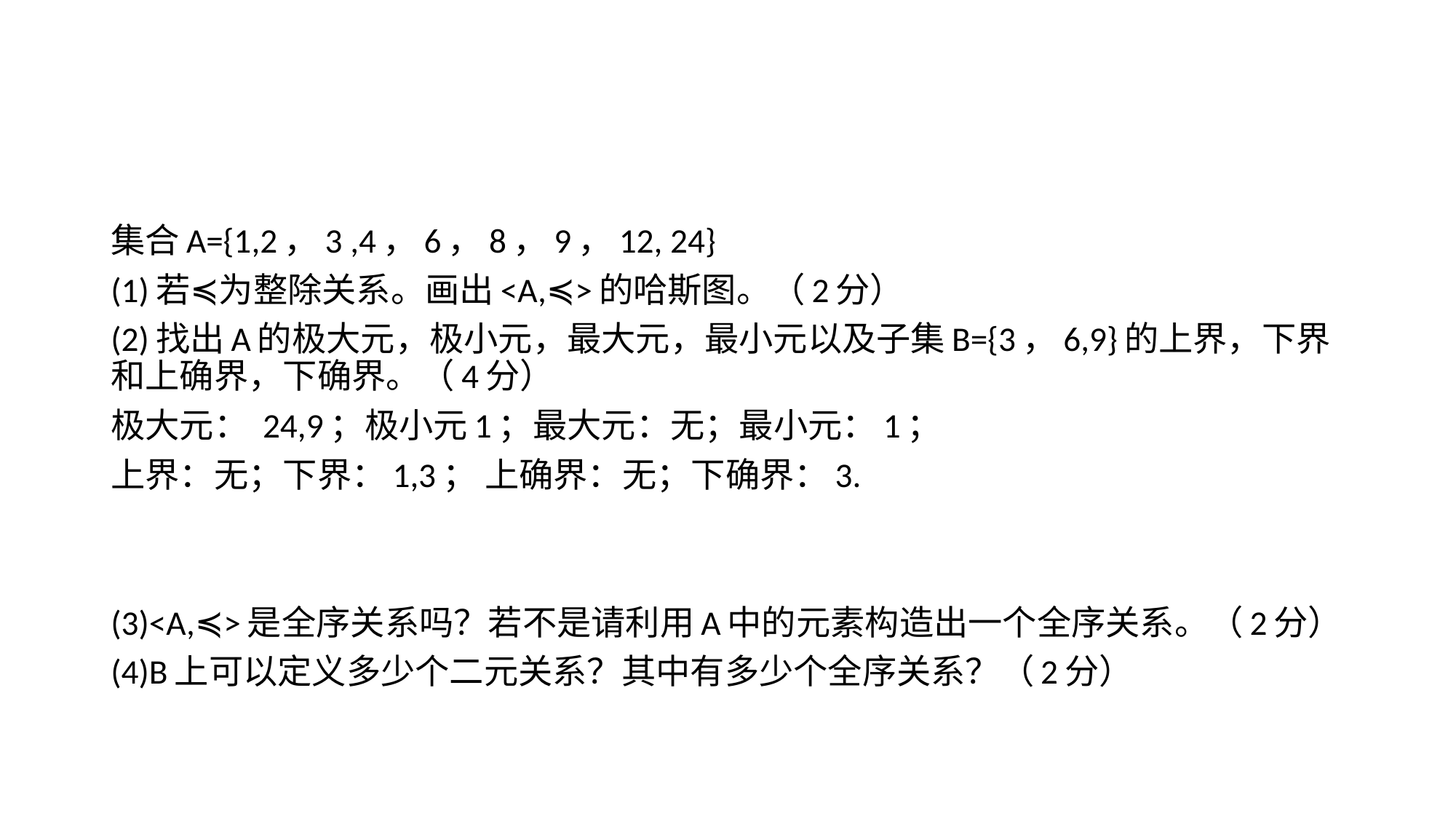

#
集合A={1,2，3 ,4，6，8，9，12, 24}
(1)若≼为整除关系。画出<A,≼>的哈斯图。（2分）
(2)找出A的极大元，极小元，最大元，最小元以及子集B={3，6,9}的上界，下界和上确界，下确界。（4分）
极大元： 24,9；极小元1；最大元：无；最小元：1；
上界：无；下界：1,3； 上确界：无；下确界：3.

(3)<A,≼>是全序关系吗？若不是请利用A中的元素构造出一个全序关系。（2分）
(4)B上可以定义多少个二元关系？其中有多少个全序关系？（2分）